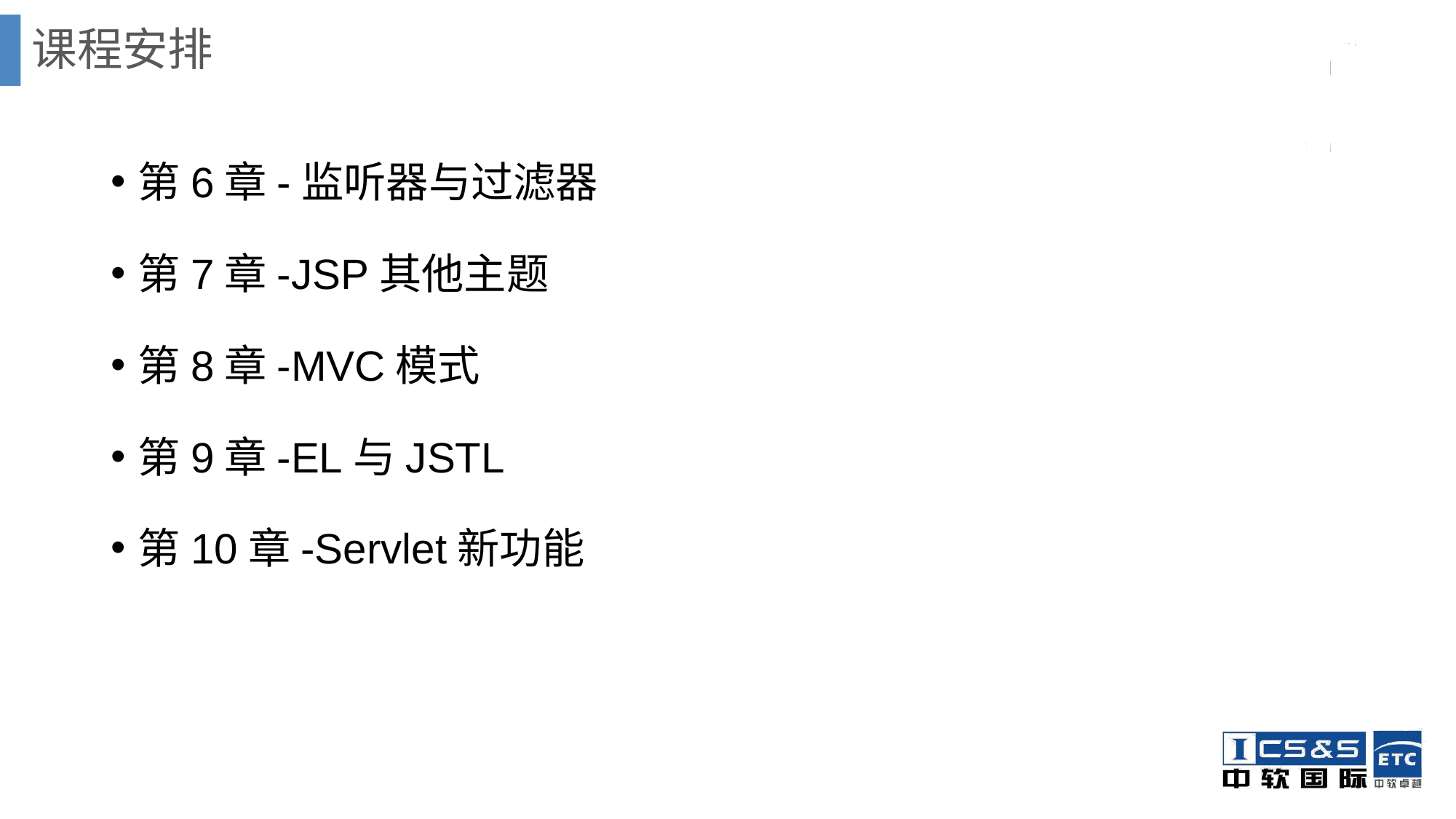

# 课程安排
第6章-监听器与过滤器
第7章-JSP其他主题
第8章-MVC模式
第9章-EL与JSTL
第10章-Servlet新功能